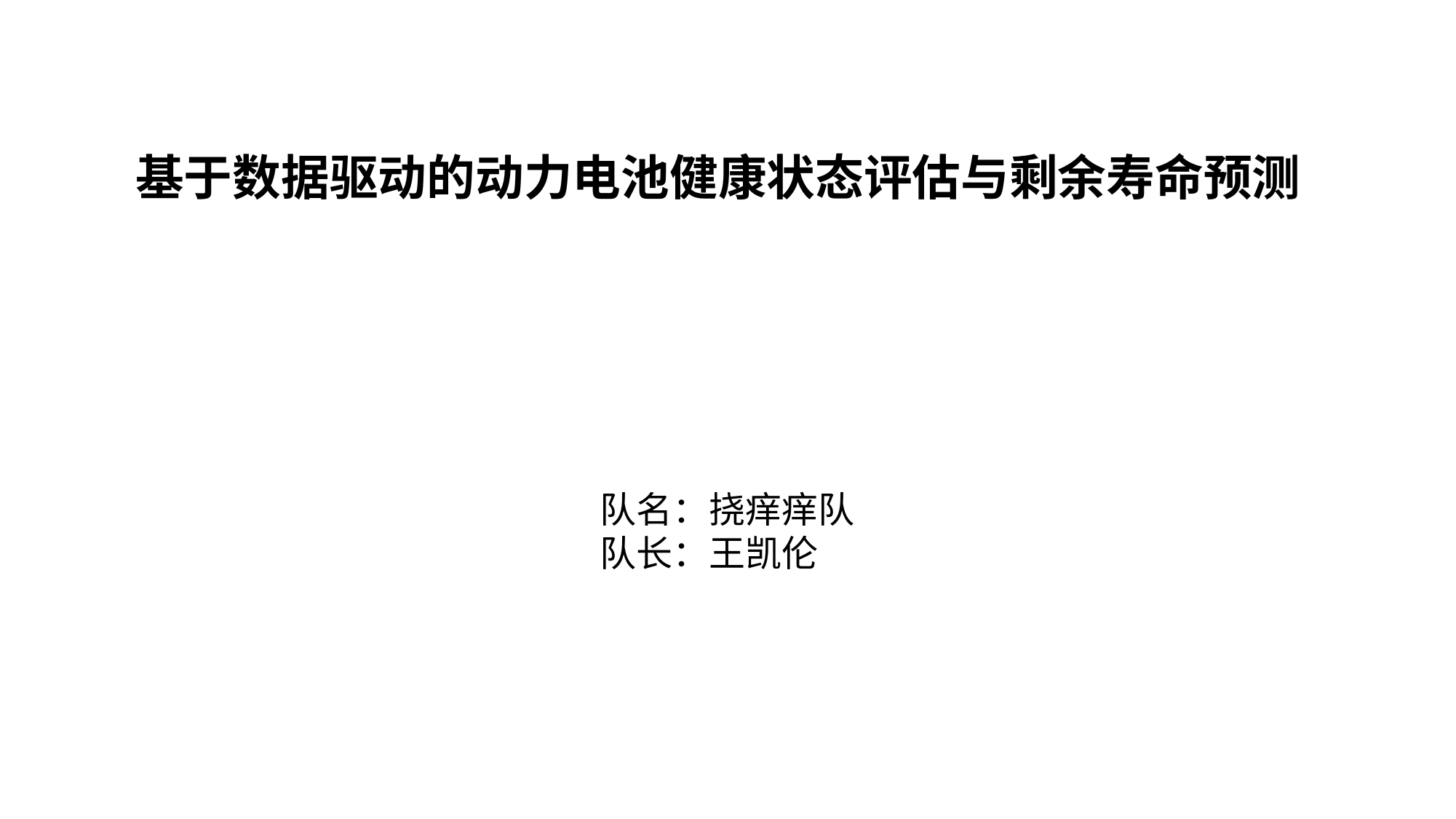

基于数据驱动的动力电池健康状态评估与剩余寿命预测
队名：挠痒痒队
队长：王凯伦